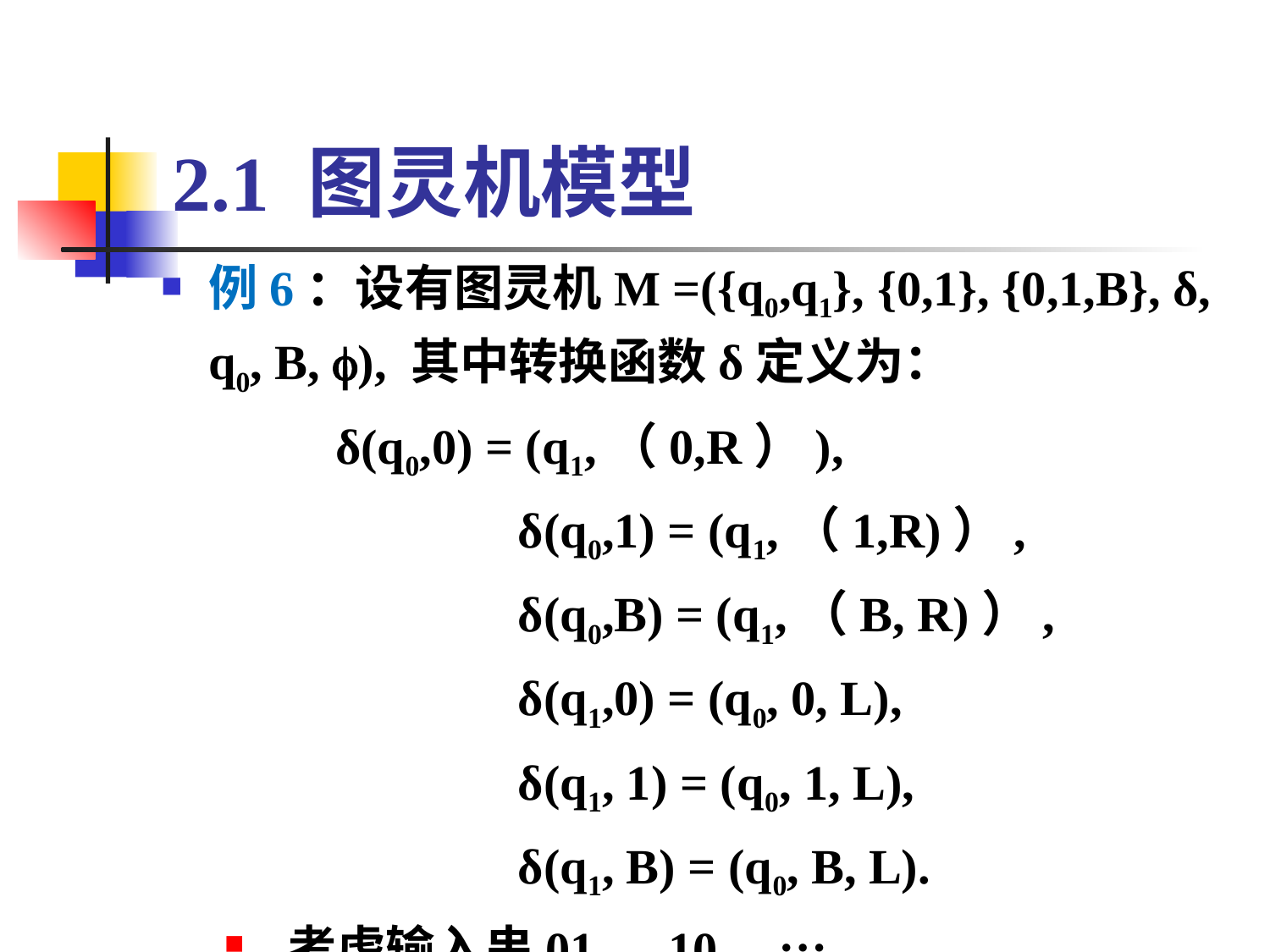

# 2.1 图灵机模型
例6：设有图灵机M =({q0,q1}, {0,1}, {0,1,B}, δ, q0, B, φ), 其中转换函数δ定义为：
             	δ(q0,0) = (q1,（0,R）),
			δ(q0,1) = (q1,（1,R)）,
			δ(q0,B) = (q1,（B, R)）,
			δ(q1,0) = (q0, 0, L),
			δ(q1, 1) = (q0, 1, L),
			δ(q1, B) = (q0, B, L).
 考虑输入串01，10，…